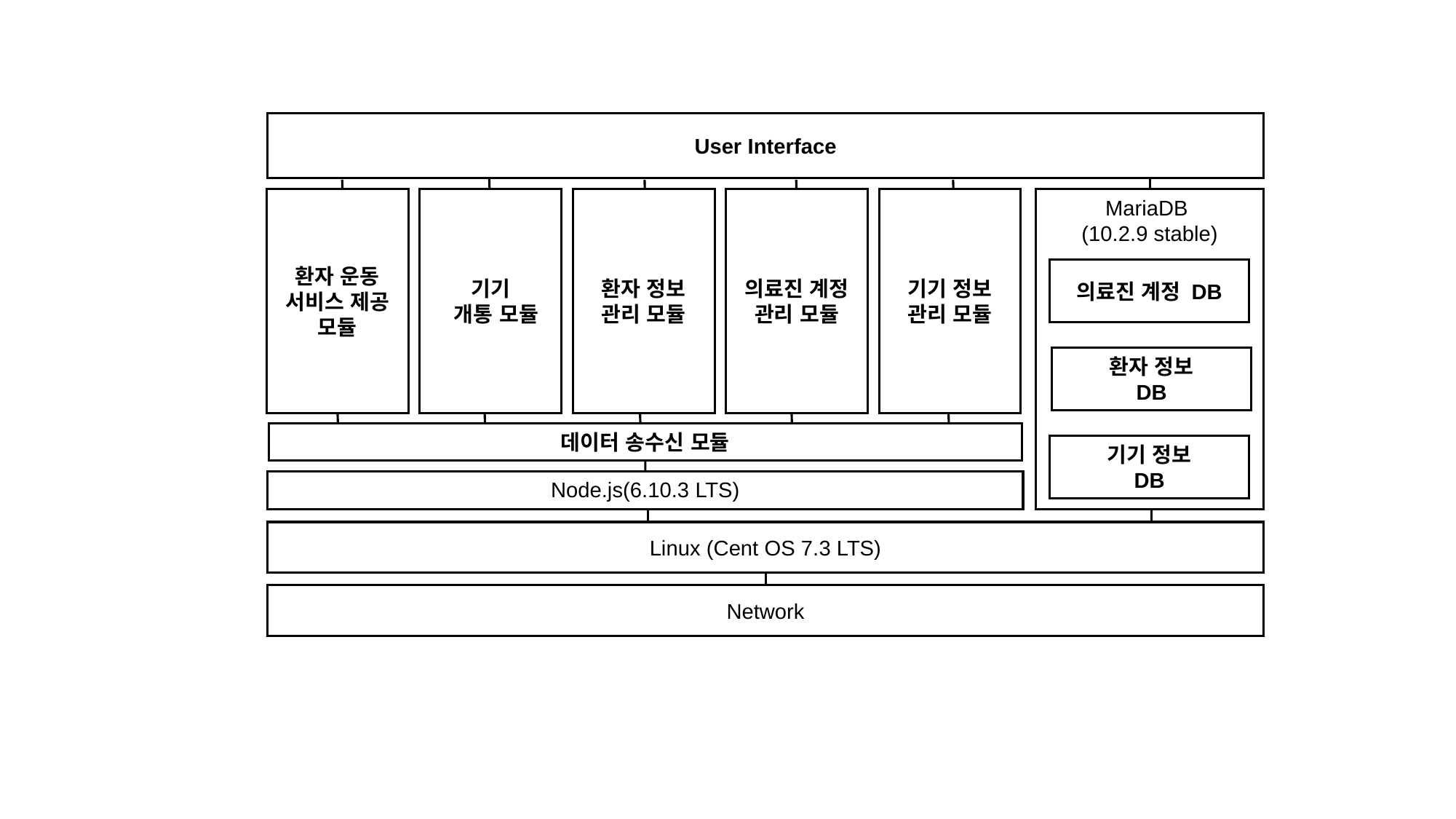

User Interface
환자 운동 서비스 제공 모듈
기기
 개통 모듈
환자 정보
관리 모듈
의료진 계정
관리 모듈
기기 정보
관리 모듈
MariaDB
(10.2.9 stable)
의료진 계정 DB
환자 정보
DB
데이터 송수신 모듈
기기 정보
DB
Node.js(6.10.3 LTS)
Linux (Cent OS 7.3 LTS)
Network